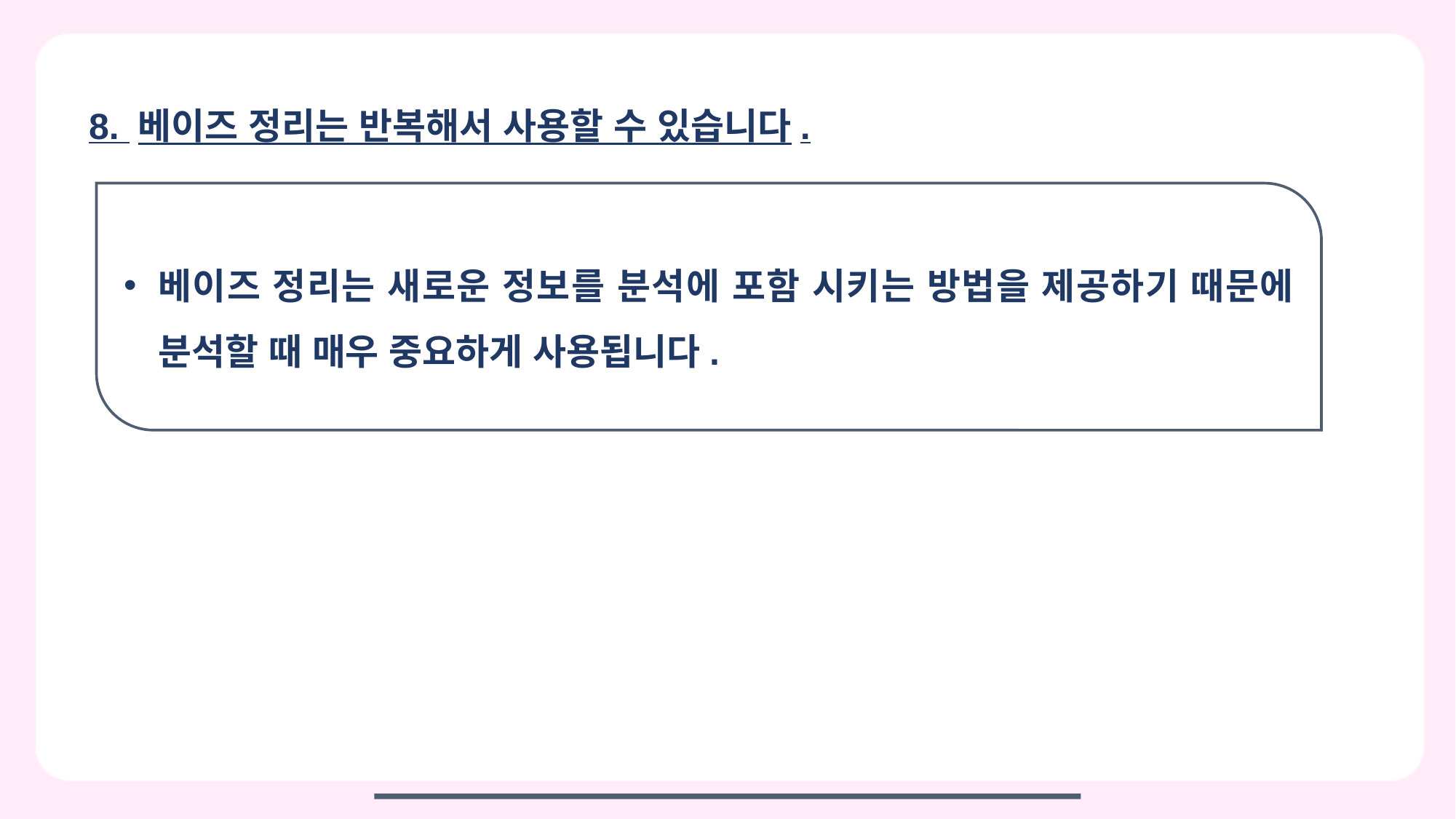

8. 베이즈 정리는 반복해서 사용할 수 있습니다.
베이즈 정리는 새로운 정보를 분석에 포함 시키는 방법을 제공하기 때문에 분석할 때 매우 중요하게 사용됩니다.